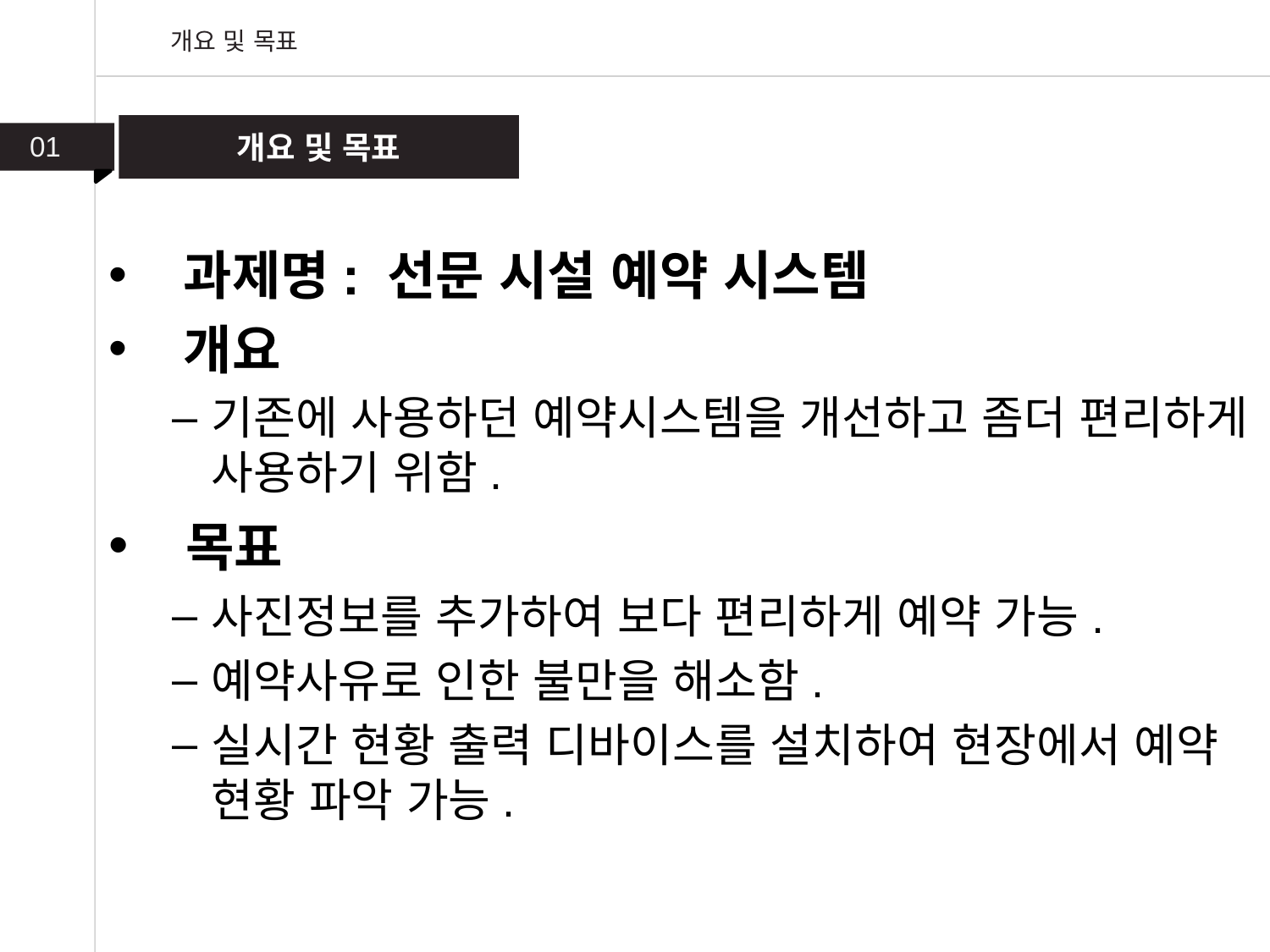

개요 및 목표
개요 및 목표
01

 과제명: 선문 시설 예약 시스템
 개요
기존에 사용하던 예약시스템을 개선하고 좀더 편리하게 사용하기 위함.
 목표
사진정보를 추가하여 보다 편리하게 예약 가능.
예약사유로 인한 불만을 해소함.
실시간 현황 출력 디바이스를 설치하여 현장에서 예약 현황 파악 가능.